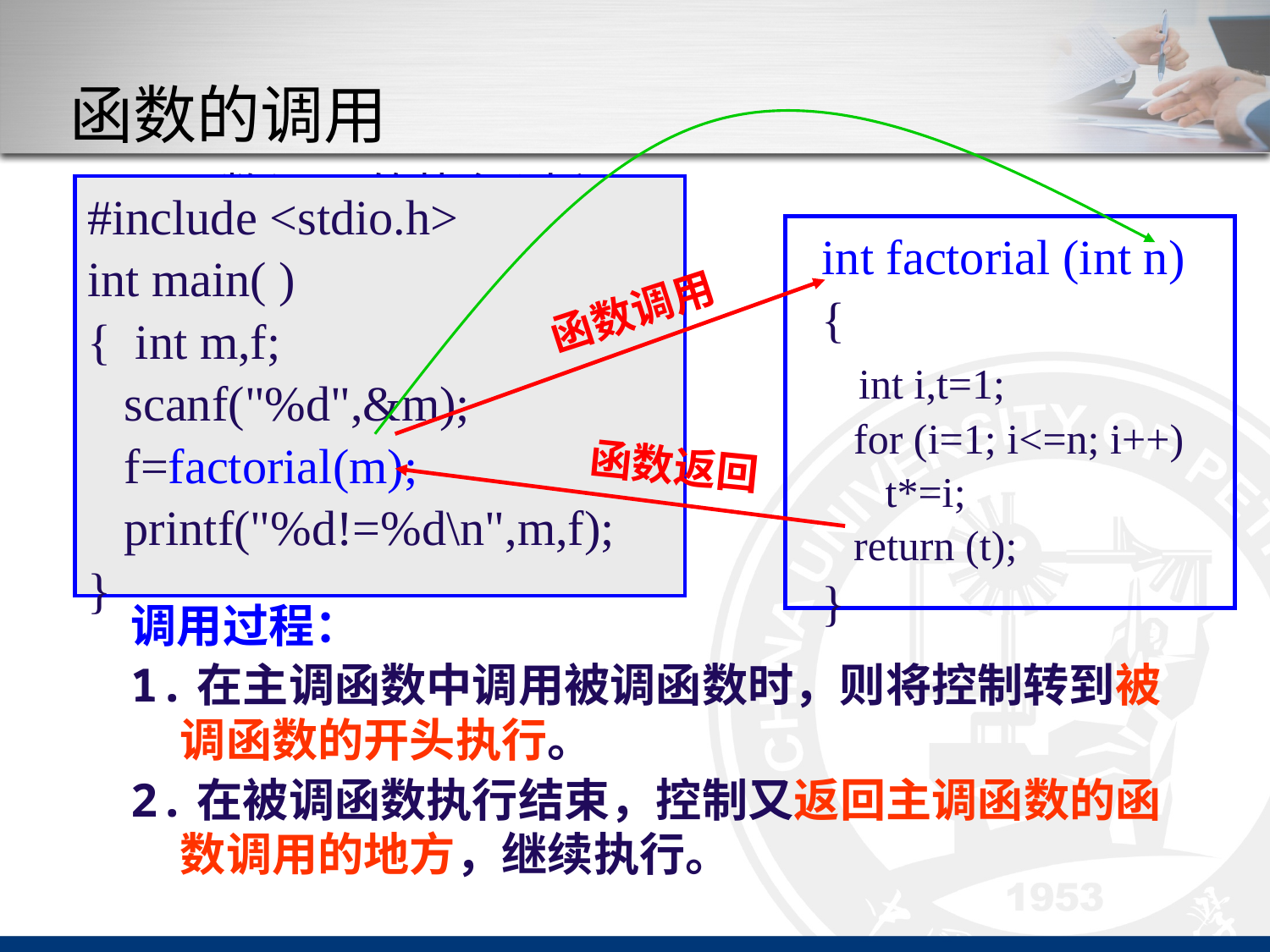

# 函数的调用

2、函数调用的执行过程
#include <stdio.h>
int main( )
{  int m,f;
   scanf("%d",&m);
   f=factorial(m);
   printf("%d!=%d\n",m,f);
}
int factorial (int n)
{
   int i,t=1;
   for (i=1; i<=n; i++)
      t*=i;
   return (t);
}
函数调用

函数返回

调用过程：
1.在主调函数中调用被调函数时，则将控制转到被调函数的开头执行。
2.在被调函数执行结束，控制又返回主调函数的函数调用的地方，继续执行。